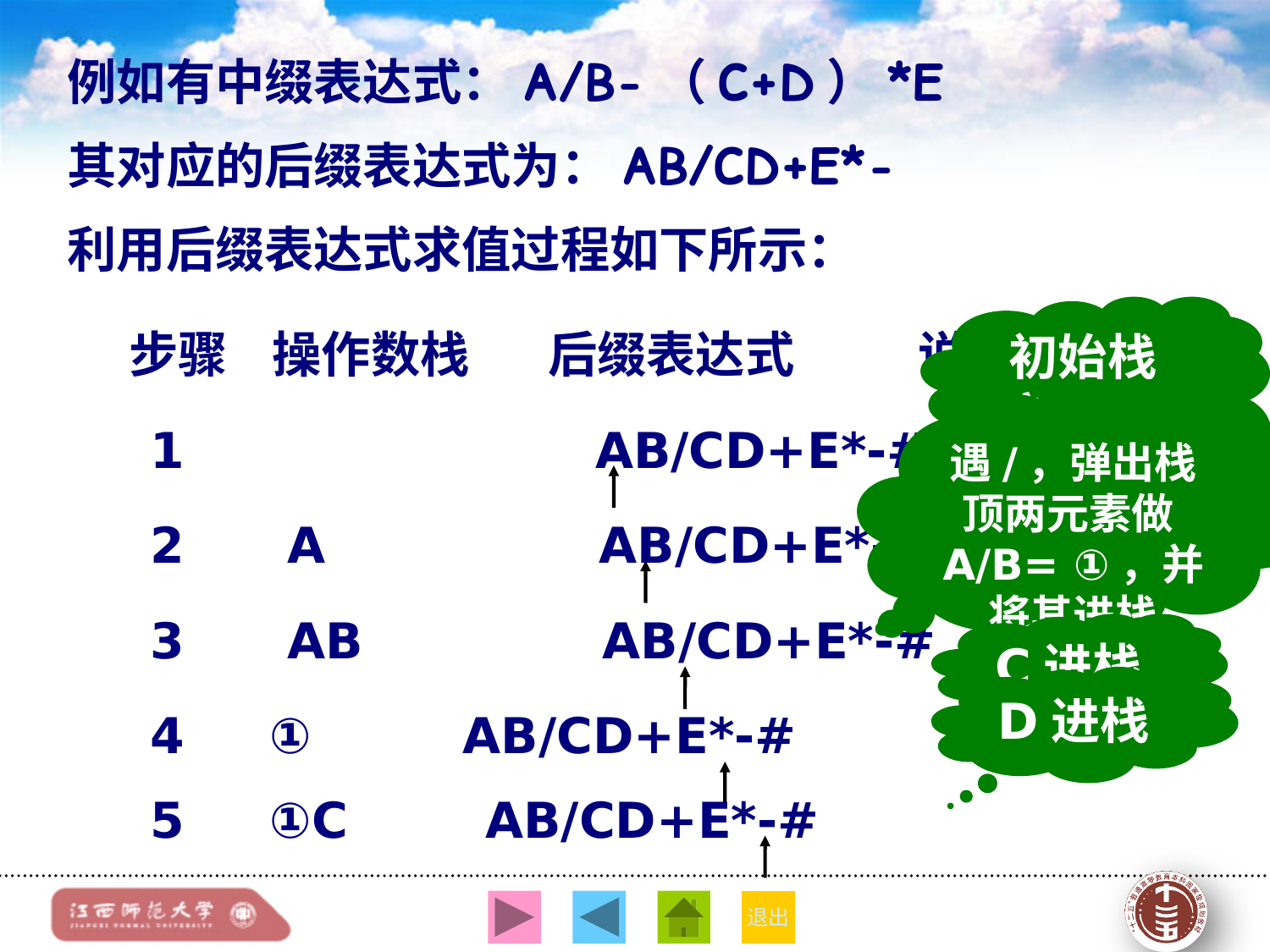

例如有中缀表达式：A/B-（C+D）*E
其对应的后缀表达式为：AB/CD+E*-
利用后缀表达式求值过程如下所示：
初始栈空，A进栈
步骤    操作数栈       后缀表达式           说明
B进栈
遇/，弹出栈顶两元素做A/B= ①，并将其进栈
1                        AB/CD+E*-#

2      A                AB/CD+E*-#

3      AB              AB/CD+E*-#
C进栈

D进栈
4     ①           AB/CD+E*-#

5     ①C          AB/CD+E*-#